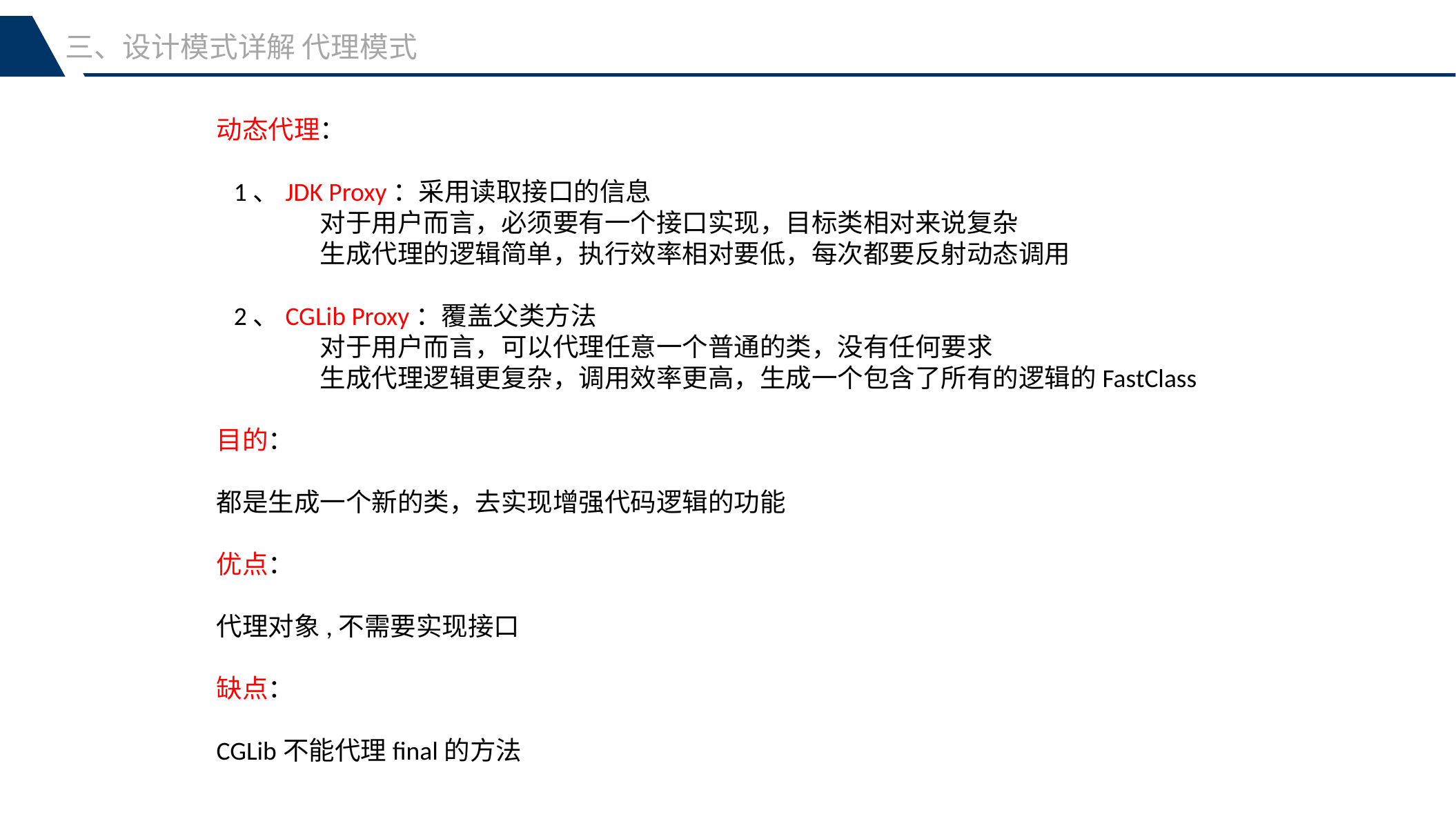

三、设计模式详解 代理模式

动态代理：

   1、JDK Proxy：采用读取接口的信息
	对于用户而言，必须要有一个接口实现，目标类相对来说复杂
	生成代理的逻辑简单，执行效率相对要低，每次都要反射动态调用

   2、CGLib Proxy：覆盖父类方法
	对于用户而言，可以代理任意一个普通的类，没有任何要求
	生成代理逻辑更复杂，调用效率更高，生成一个包含了所有的逻辑的FastClass

目的：

都是生成一个新的类，去实现增强代码逻辑的功能

优点：

代理对象,不需要实现接口

缺点：

CGLib不能代理final的方法